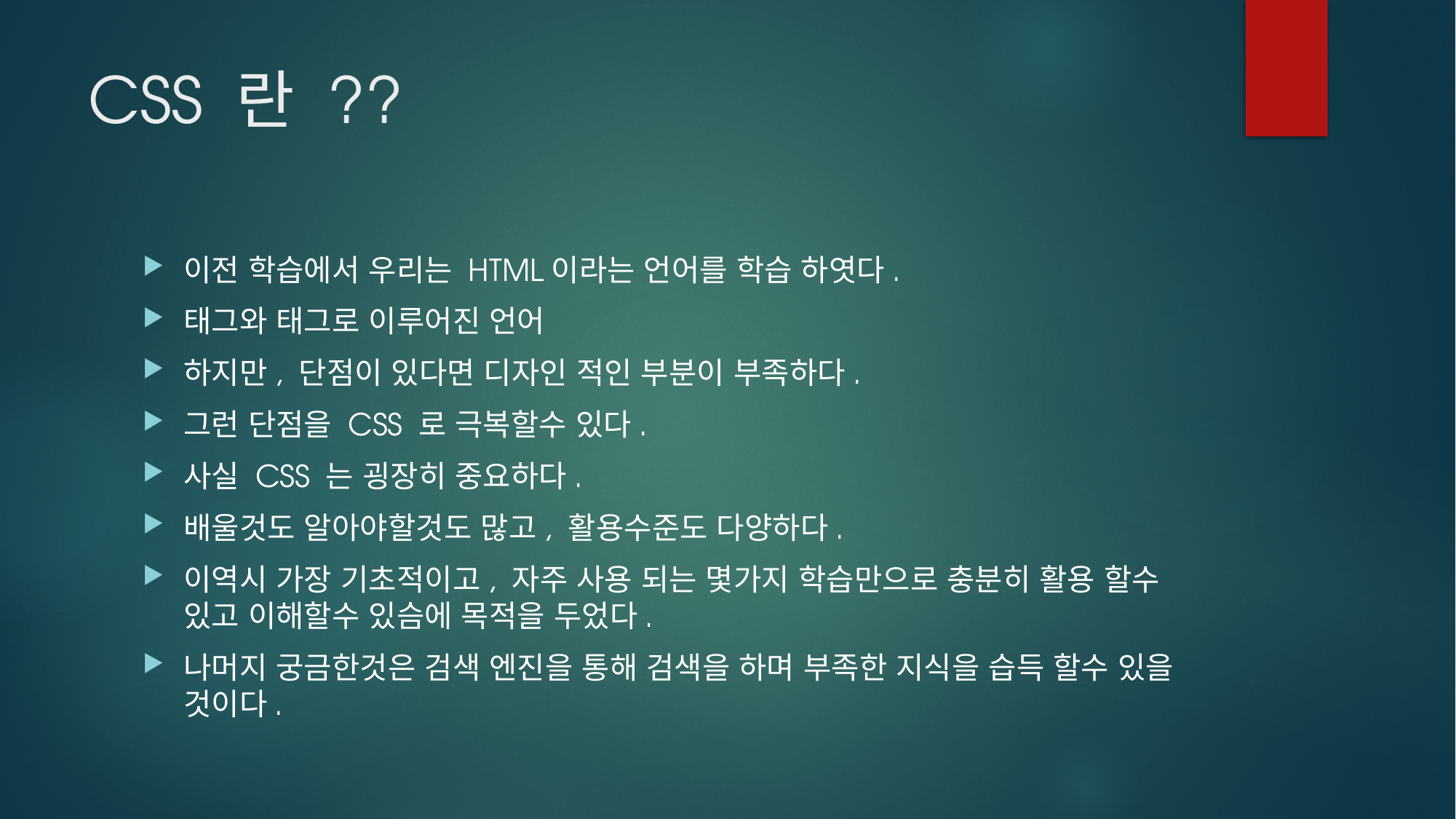

# CSS 란 ??
이전 학습에서 우리는 HTML이라는 언어를 학습 하엿다.
태그와 태그로 이루어진 언어
하지만, 단점이 있다면 디자인 적인 부분이 부족하다.
그런 단점을 CSS 로 극복할수 있다.
사실 CSS 는 굉장히 중요하다.
배울것도 알아야할것도 많고, 활용수준도 다양하다.
이역시 가장 기초적이고, 자주 사용 되는 몇가지 학습만으로 충분히 활용 할수 있고 이해할수 있슴에 목적을 두었다.
나머지 궁금한것은 검색 엔진을 통해 검색을 하며 부족한 지식을 습득 할수 있을 것이다.